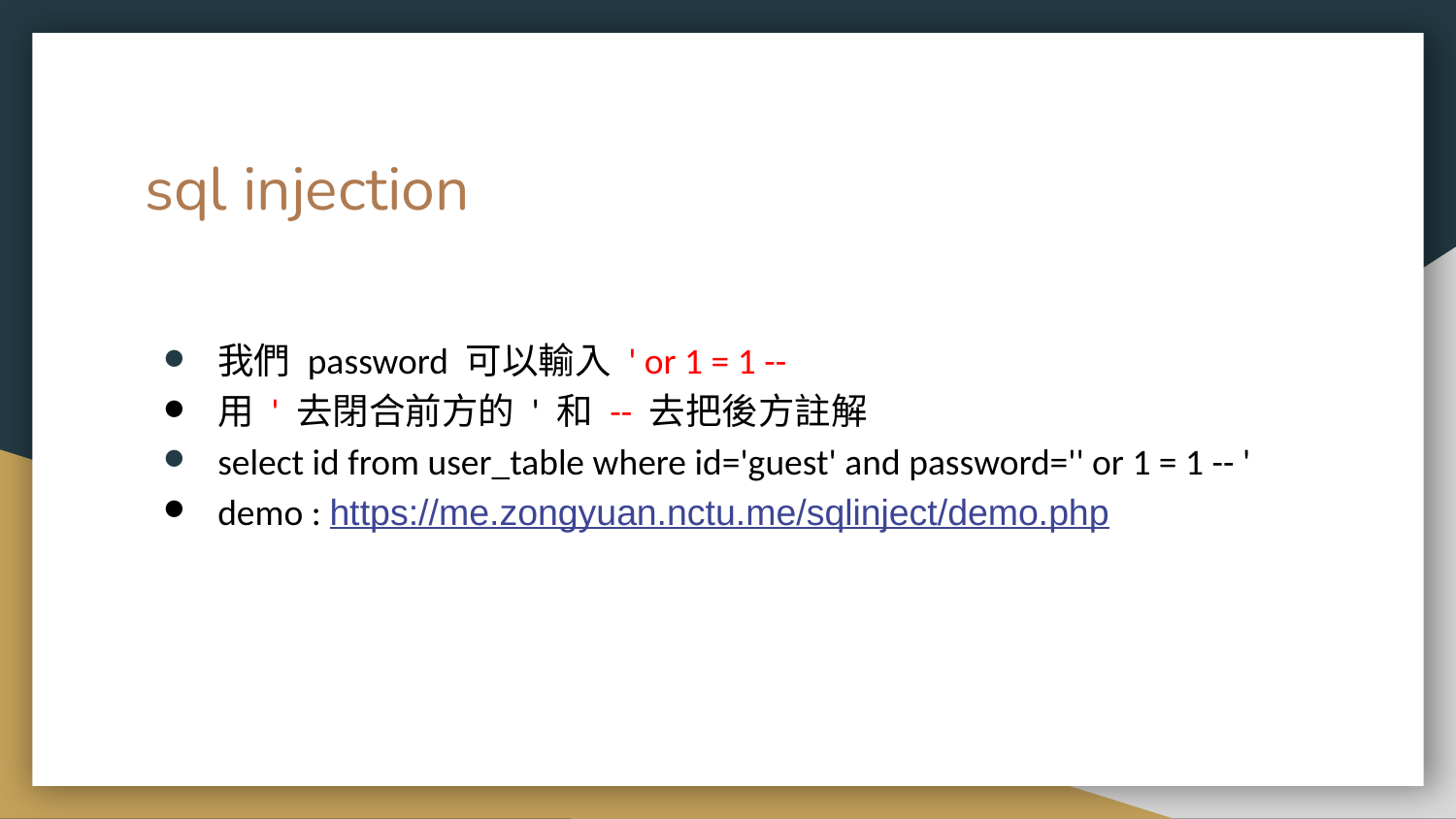

# sql injection
我們 password 可以輸入 ' or 1 = 1 --
用 ' 去閉合前方的 ' 和 -- 去把後方註解
select id from user_table where id='guest' and password='' or 1 = 1 -- '
demo : https://me.zongyuan.nctu.me/sqlinject/demo.php